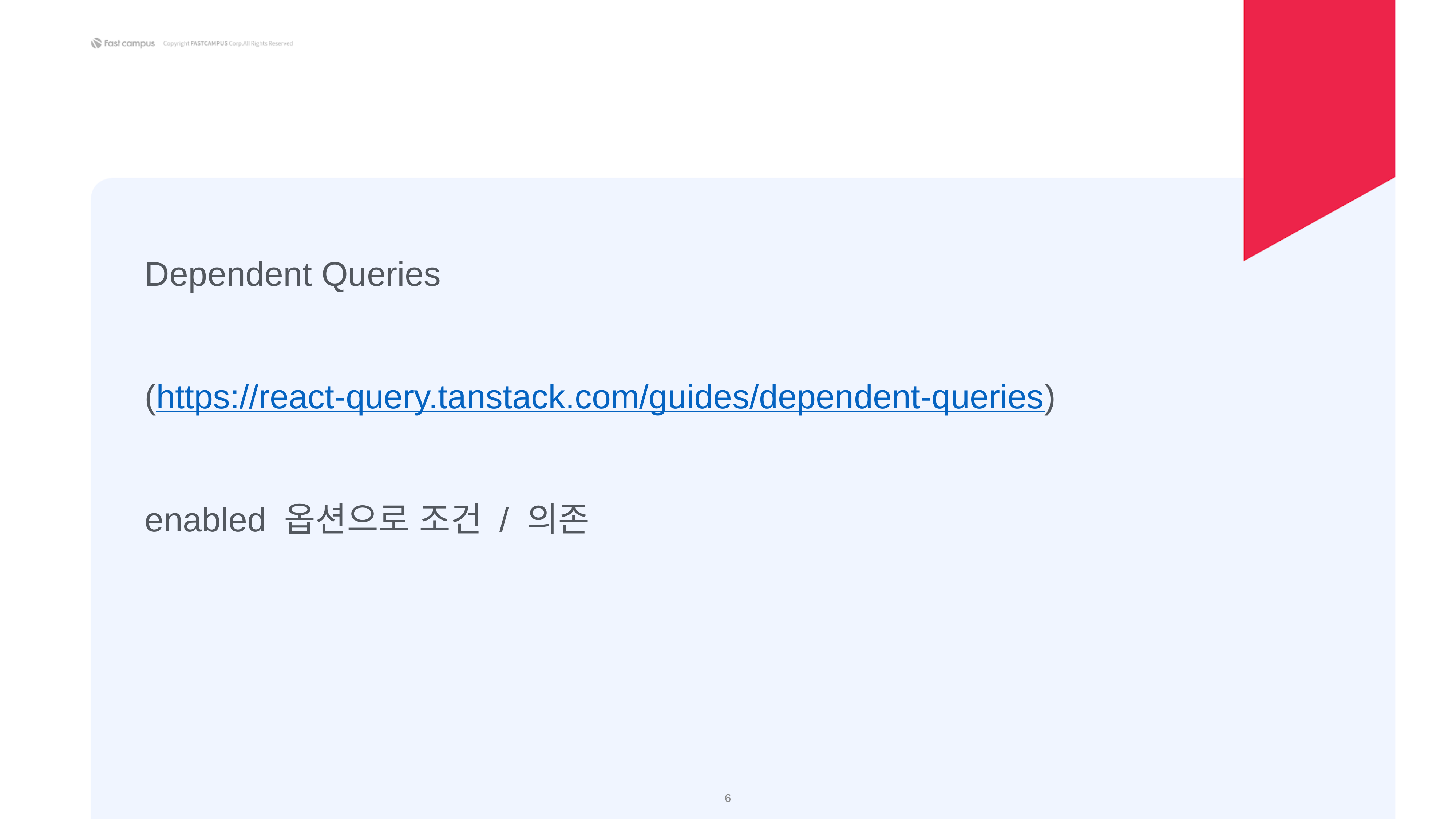

Dependent Queries

(https://react-query.tanstack.com/guides/dependent-queries)

enabled 옵션으로 조건 / 의존
6